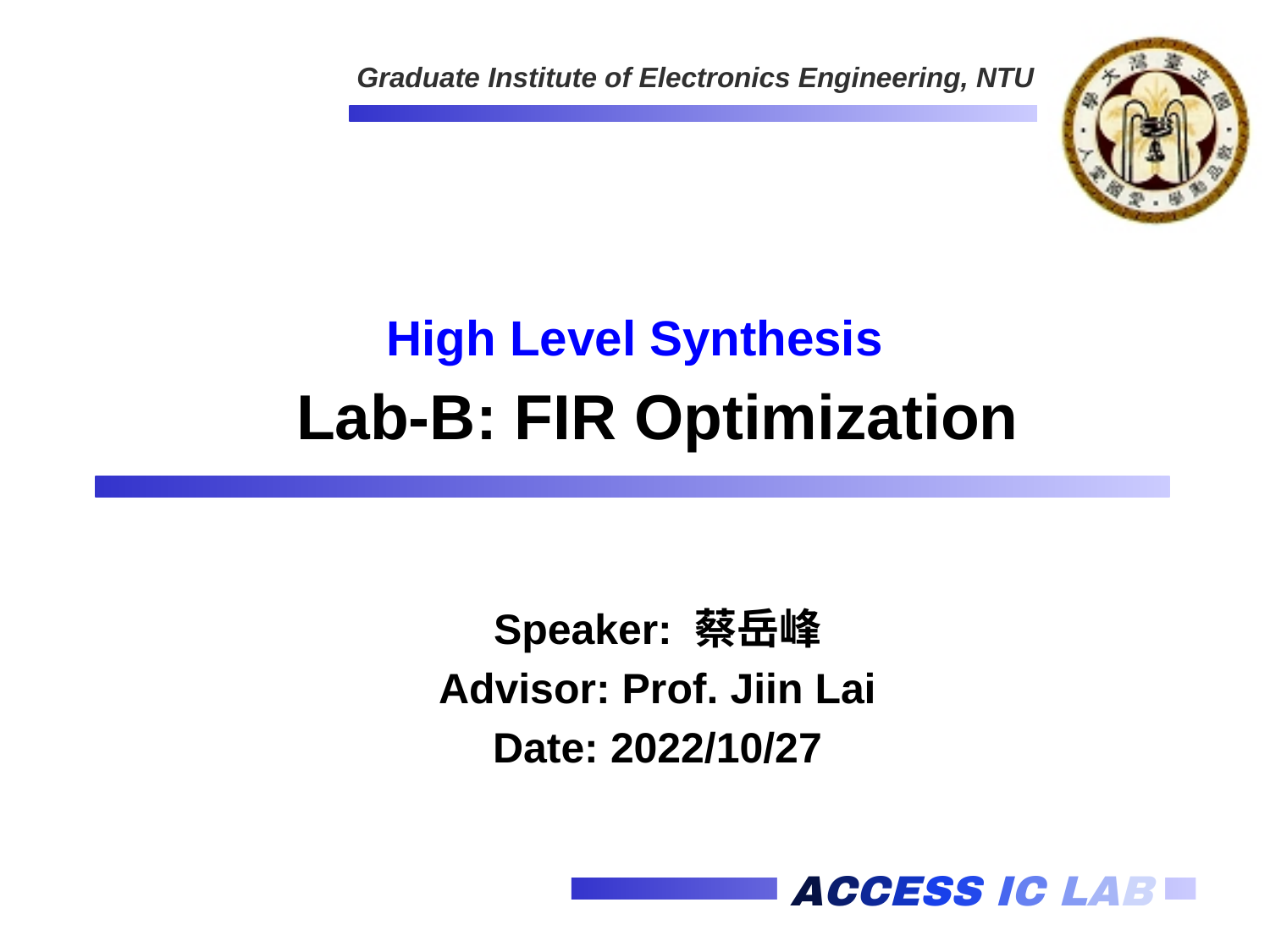

High Level Synthesis
Lab-B: FIR Optimization
Speaker: 蔡岳峰
Advisor: Prof. Jiin Lai
Date: 2022/10/27